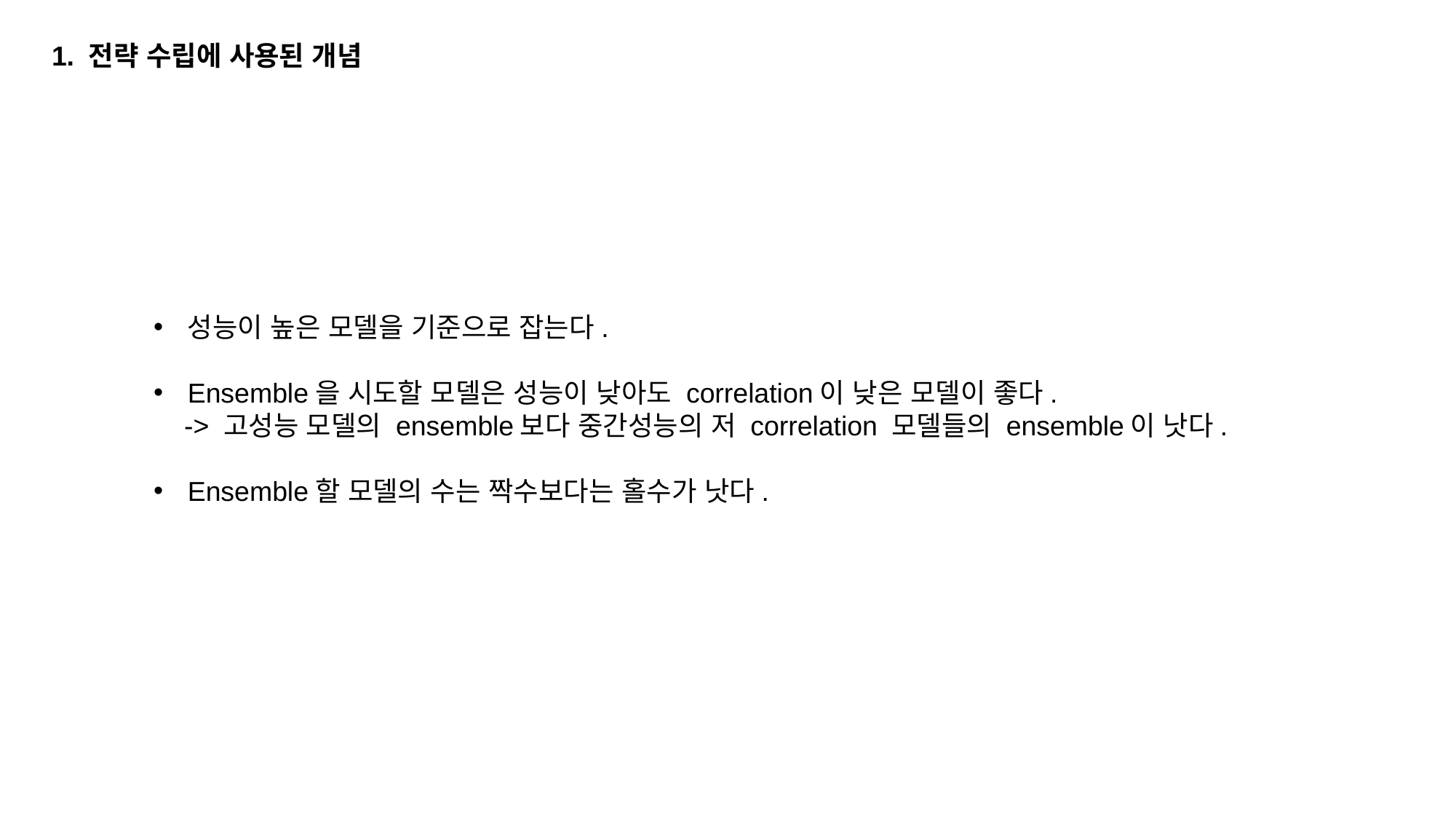

1. 전략 수립에 사용된 개념
성능이 높은 모델을 기준으로 잡는다.

Ensemble을 시도할 모델은 성능이 낮아도 correlation이 낮은 모델이 좋다.
    -> 고성능 모델의 ensemble보다 중간성능의 저 correlation 모델들의 ensemble이 낫다.

Ensemble할 모델의 수는 짝수보다는 홀수가 낫다.